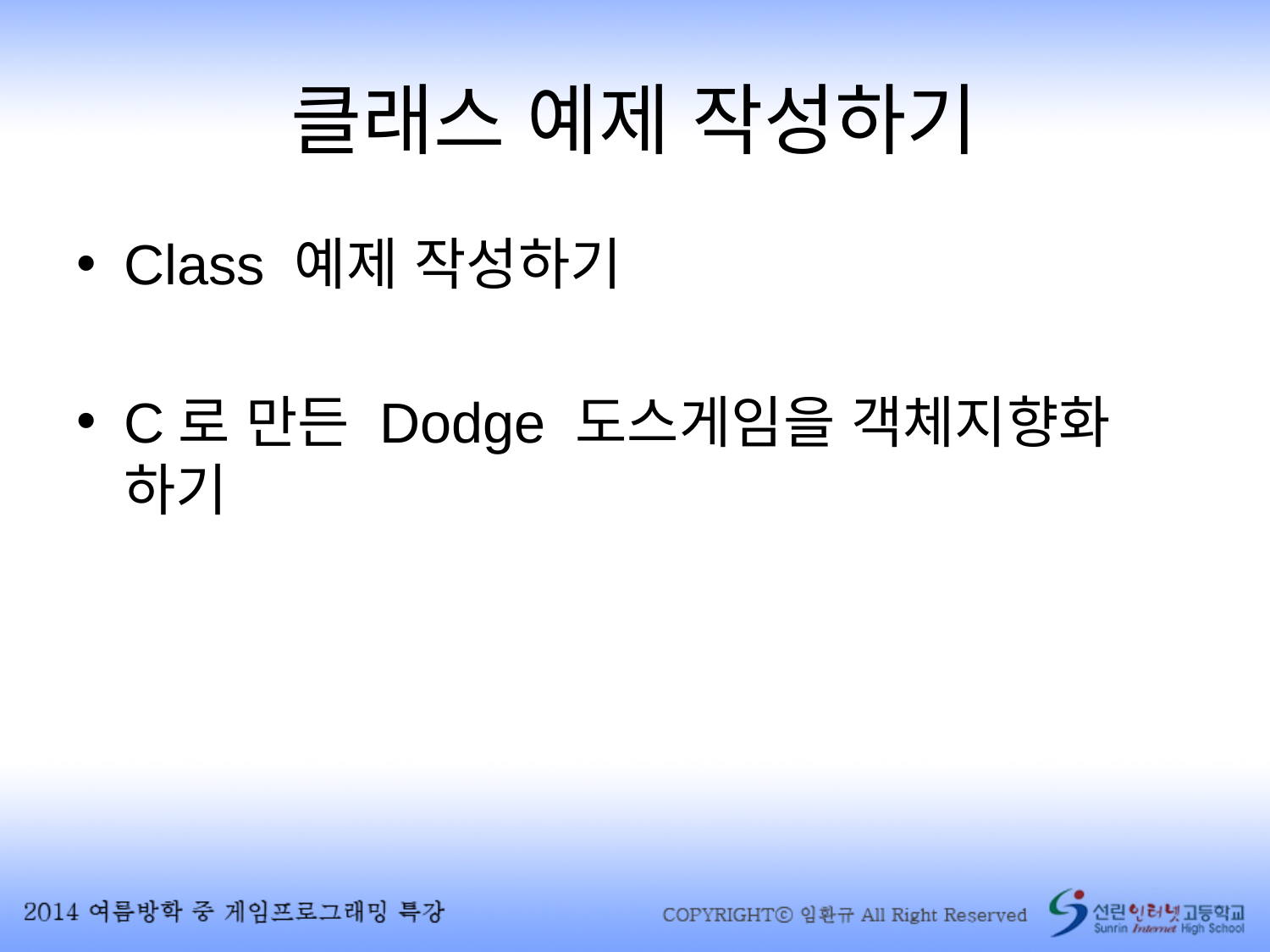

# 클래스 예제 작성하기
Class 예제 작성하기

C로 만든 Dodge 도스게임을 객체지향화 하기